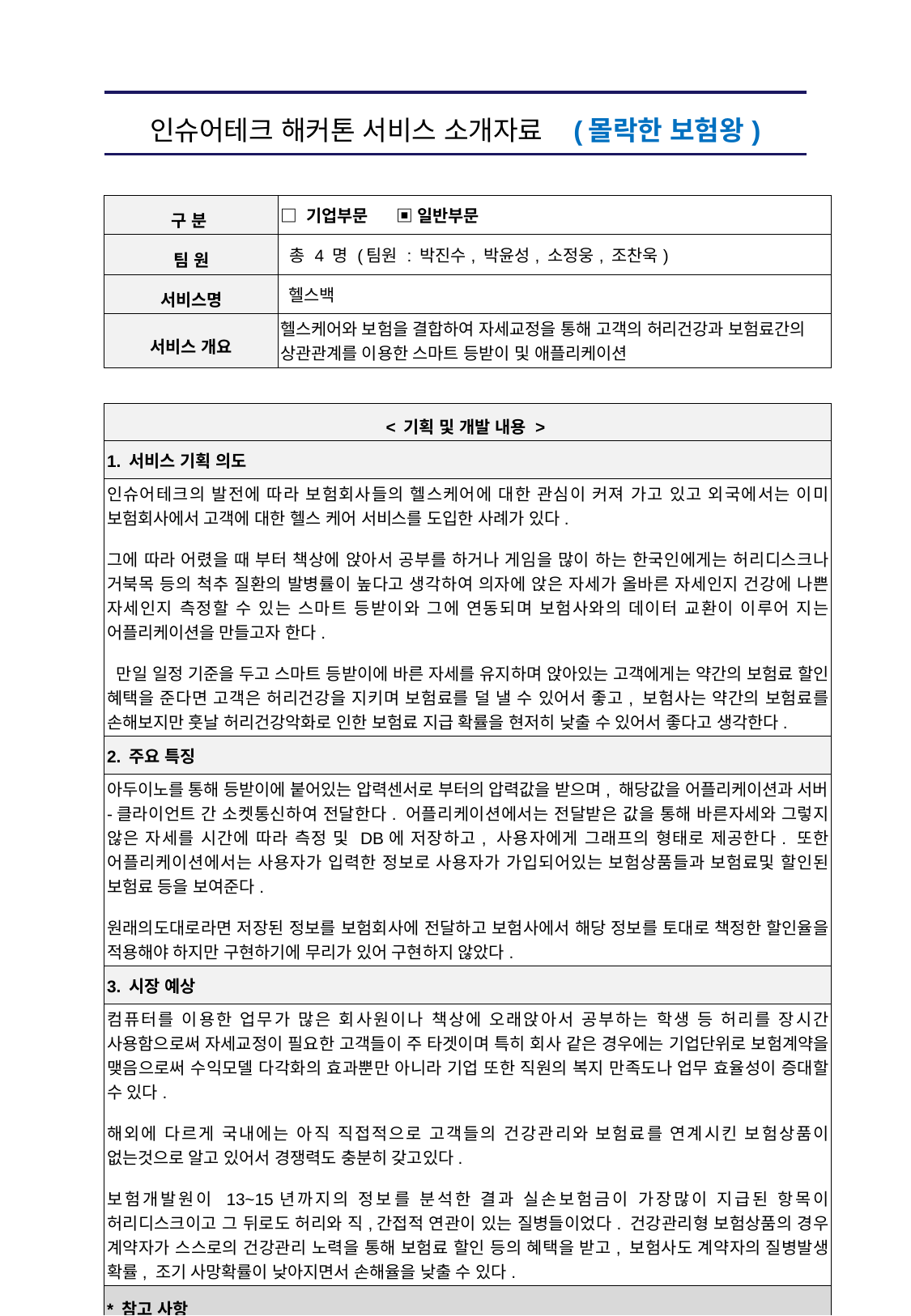

| 인슈어테크 해커톤 서비스 소개자료 (몰락한 보험왕) |
| --- |
| 구 분 | □ 기업부문 ▣ 일반부문 |
| --- | --- |
| 팀 원 | 총 4 명 (팀원 : 박진수, 박윤성, 소정웅, 조찬욱) |
| 서비스명 | 헬스백 |
| 서비스 개요 | 헬스케어와 보험을 결합하여 자세교정을 통해 고객의 허리건강과 보험료간의 상관관계를 이용한 스마트 등받이 및 애플리케이션 |
|  |  |
| < 기획 및 개발 내용 > |  |
| 1. 서비스 기획 의도 |  |
| 인슈어테크의 발전에 따라 보험회사들의 헬스케어에 대한 관심이 커져 가고 있고 외국에서는 이미 보험회사에서 고객에 대한 헬스 케어 서비스를 도입한 사례가 있다. 그에 따라 어렸을 때 부터 책상에 앉아서 공부를 하거나 게임을 많이 하는 한국인에게는 허리디스크나 거북목 등의 척추 질환의 발병률이 높다고 생각하여 의자에 앉은 자세가 올바른 자세인지 건강에 나쁜 자세인지 측정할 수 있는 스마트 등받이와 그에 연동되며 보험사와의 데이터 교환이 이루어 지는 어플리케이션을 만들고자 한다. 만일 일정 기준을 두고 스마트 등받이에 바른 자세를 유지하며 앉아있는 고객에게는 약간의 보험료 할인 혜택을 준다면 고객은 허리건강을 지키며 보험료를 덜 낼 수 있어서 좋고, 보험사는 약간의 보험료를 손해보지만 훗날 허리건강악화로 인한 보험료 지급 확률을 현저히 낮출 수 있어서 좋다고 생각한다. |  |
| 2. 주요 특징 |  |
| 아두이노를 통해 등받이에 붙어있는 압력센서로 부터의 압력값을 받으며, 해당값을 어플리케이션과 서버-클라이언트 간 소켓통신하여 전달한다. 어플리케이션에서는 전달받은 값을 통해 바른자세와 그렇지 않은 자세를 시간에 따라 측정 및 DB에 저장하고, 사용자에게 그래프의 형태로 제공한다. 또한 어플리케이션에서는 사용자가 입력한 정보로 사용자가 가입되어있는 보험상품들과 보험료및 할인된 보험료 등을 보여준다. 원래의도대로라면 저장된 정보를 보험회사에 전달하고 보험사에서 해당 정보를 토대로 책정한 할인율을 적용해야 하지만 구현하기에 무리가 있어 구현하지 않았다. |  |
| 3. 시장 예상 |  |
| 컴퓨터를 이용한 업무가 많은 회사원이나 책상에 오래앉아서 공부하는 학생 등 허리를 장시간 사용함으로써 자세교정이 필요한 고객들이 주 타겟이며 특히 회사 같은 경우에는 기업단위로 보험계약을 맺음으로써 수익모델 다각화의 효과뿐만 아니라 기업 또한 직원의 복지 만족도나 업무 효율성이 증대할 수 있다. 해외에 다르게 국내에는 아직 직접적으로 고객들의 건강관리와 보험료를 연계시킨 보험상품이 없는것으로 알고 있어서 경쟁력도 충분히 갖고있다. 보험개발원이 13~15년까지의 정보를 분석한 결과 실손보험금이 가장많이 지급된 항목이 허리디스크이고 그 뒤로도 허리와 직,간접적 연관이 있는 질병들이었다. 건강관리형 보험상품의 경우 계약자가 스스로의 건강관리 노력을 통해 보험료 할인 등의 혜택을 받고, 보험사도 계약자의 질병발생 확률, 조기 사망확률이 낮아지면서 손해율을 낮출 수 있다. |  |
| \* 참고 사항 |  |
| 회신 주소 : kisa.fintech@gmail.com 제출 기한 : 11. 26(월) 오전 11시까지 (11시 이후 전원 점심식사 장소로 이동할 예정입니다.) 발표 시에는 개발완성도를 심사할 수 있도록 개발 관련 부분을 포함하여 주시기 바랍니다. |  |